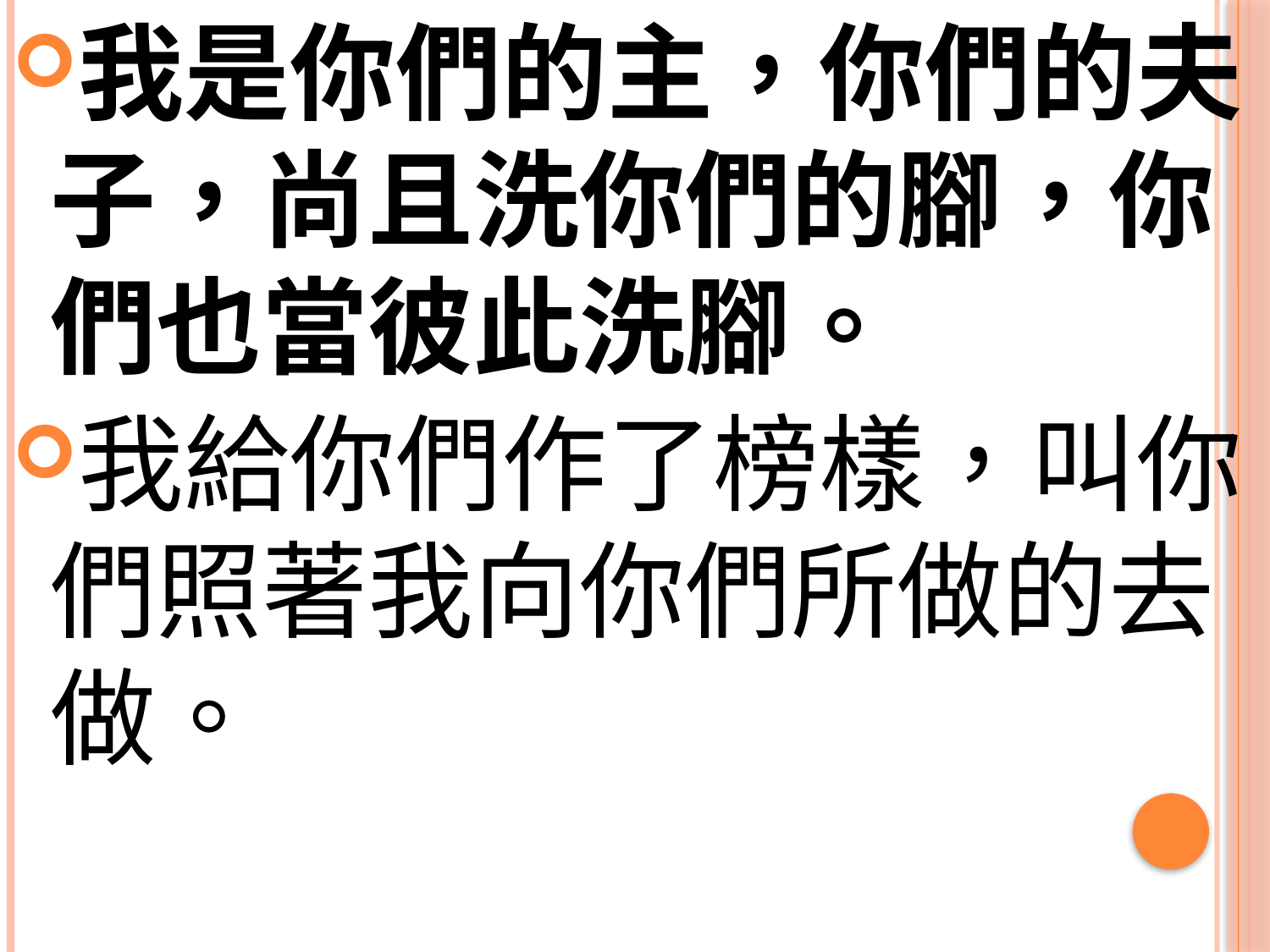

我是你們的主，你們的夫子，尚且洗你們的腳，你們也當彼此洗腳。
我給你們作了榜樣，叫你們照著我向你們所做的去做。